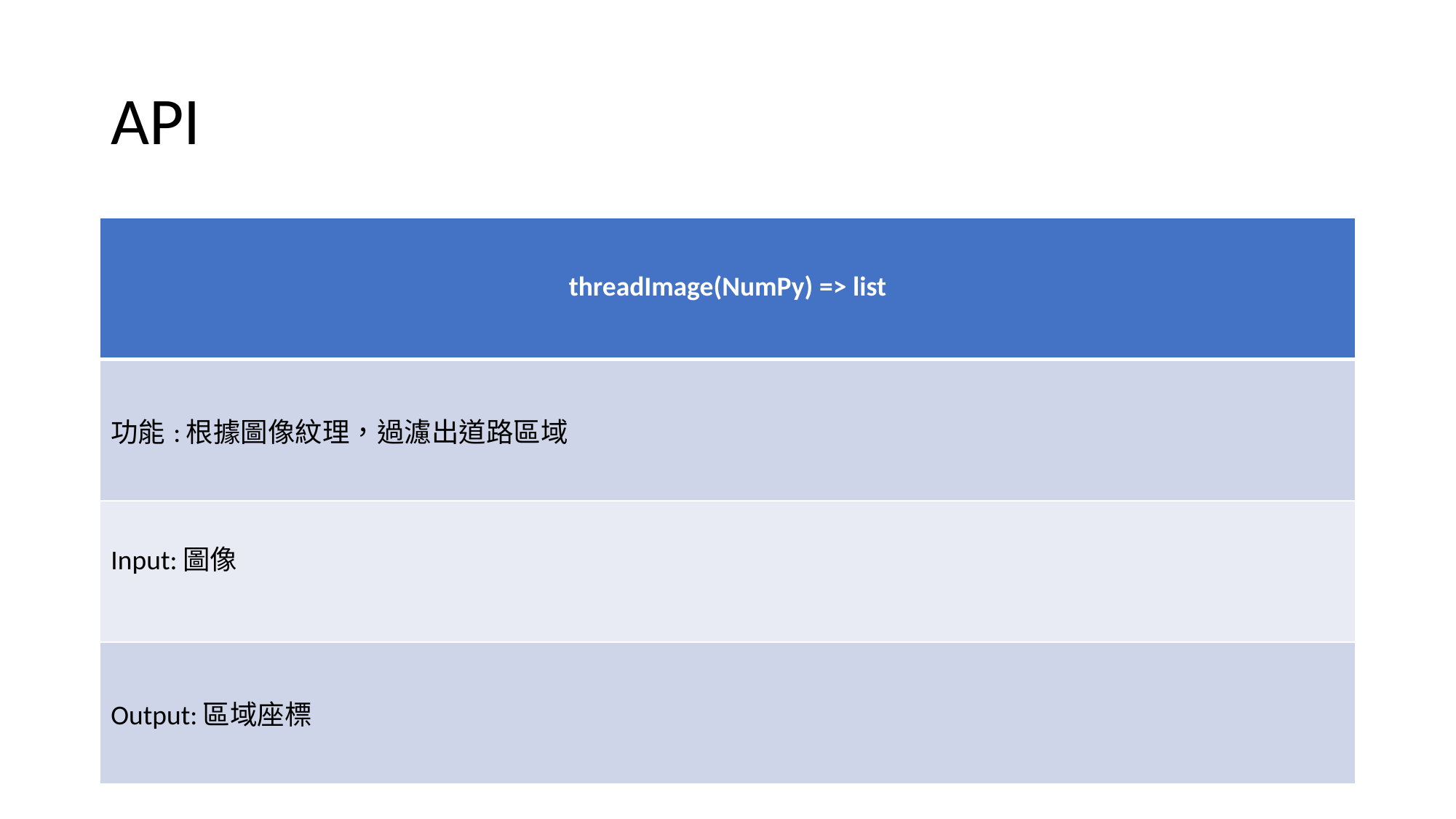

# API
| threadImage(NumPy) => list |
| --- |
| 功能:根據圖像紋理，過濾出道路區域 |
| Input:圖像 |
| Output:區域座標 |